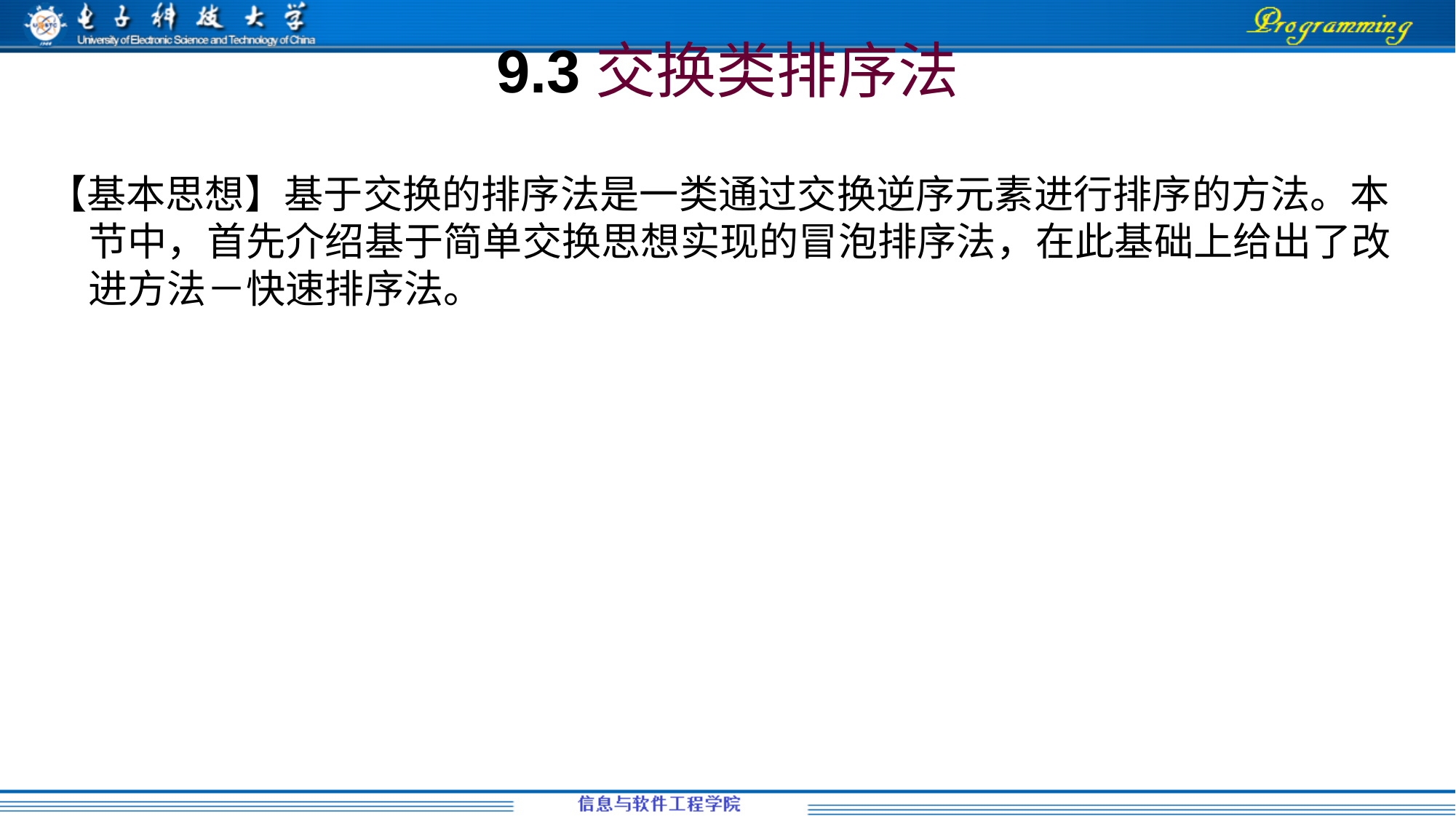

# 9.3交换类排序法
【基本思想】基于交换的排序法是一类通过交换逆序元素进行排序的方法。本节中，首先介绍基于简单交换思想实现的冒泡排序法，在此基础上给出了改进方法－快速排序法。